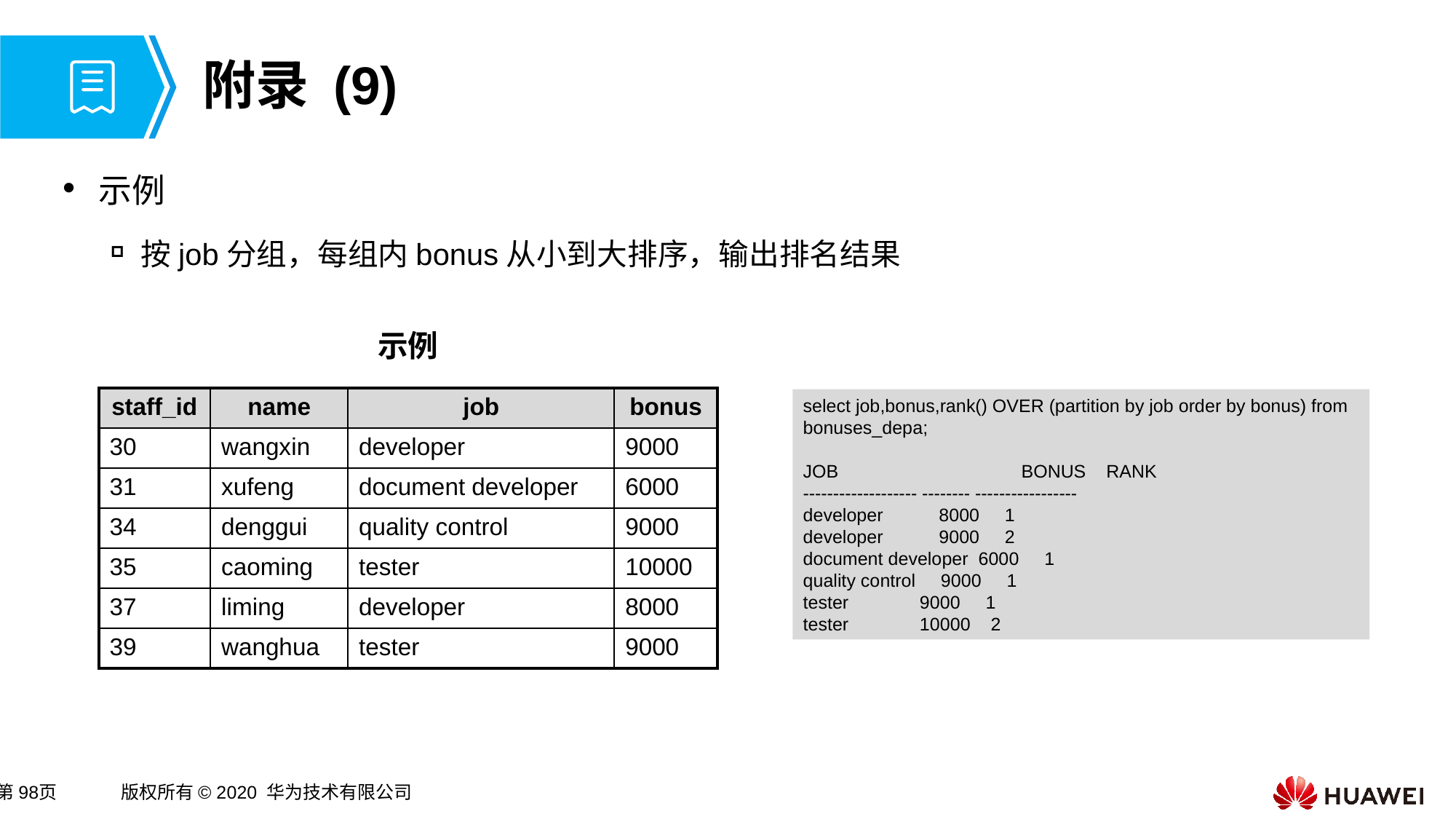

# 附录 (9)
示例
按job分组，每组内bonus从小到大排序，输出排名结果
示例
| staff\_id | name | job | bonus |
| --- | --- | --- | --- |
| 30 | wangxin | developer | 9000 |
| 31 | xufeng | document developer | 6000 |
| 34 | denggui | quality control | 9000 |
| 35 | caoming | tester | 10000 |
| 37 | liming | developer | 8000 |
| 39 | wanghua | tester | 9000 |
select job,bonus,rank() OVER (partition by job order by bonus) from bonuses_depa;

JOB		BONUS    RANK
------------------- -------- -----------------
developer           8000     1
developer           9000     2
document developer  6000     1
quality control     9000     1
tester              9000     1
tester              10000    2